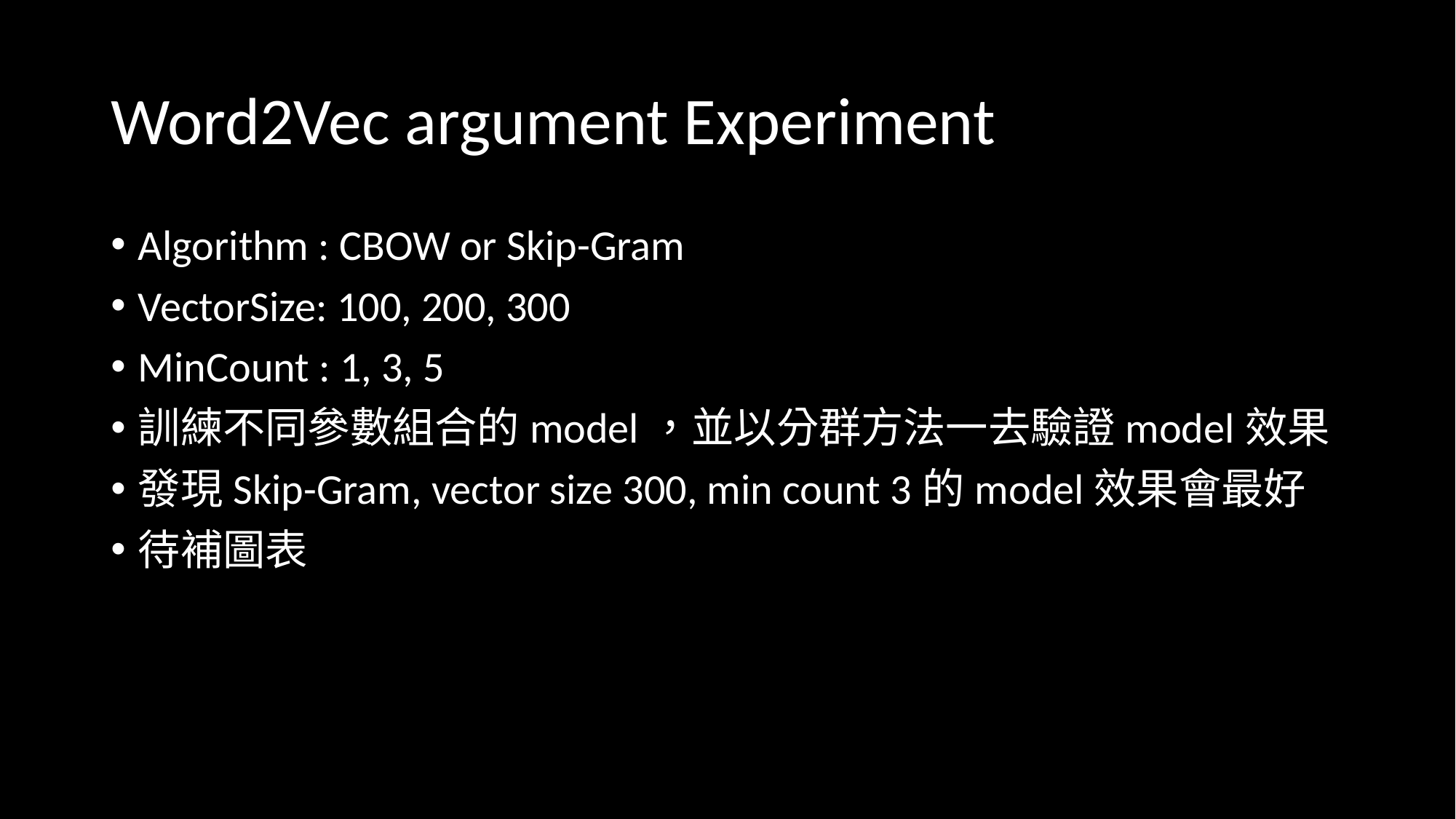

# Word2Vec argument Experiment
Algorithm : CBOW or Skip-Gram
VectorSize: 100, 200, 300
MinCount : 1, 3, 5
訓練不同參數組合的model，並以分群方法一去驗證model效果
發現Skip-Gram, vector size 300, min count 3的model效果會最好
待補圖表